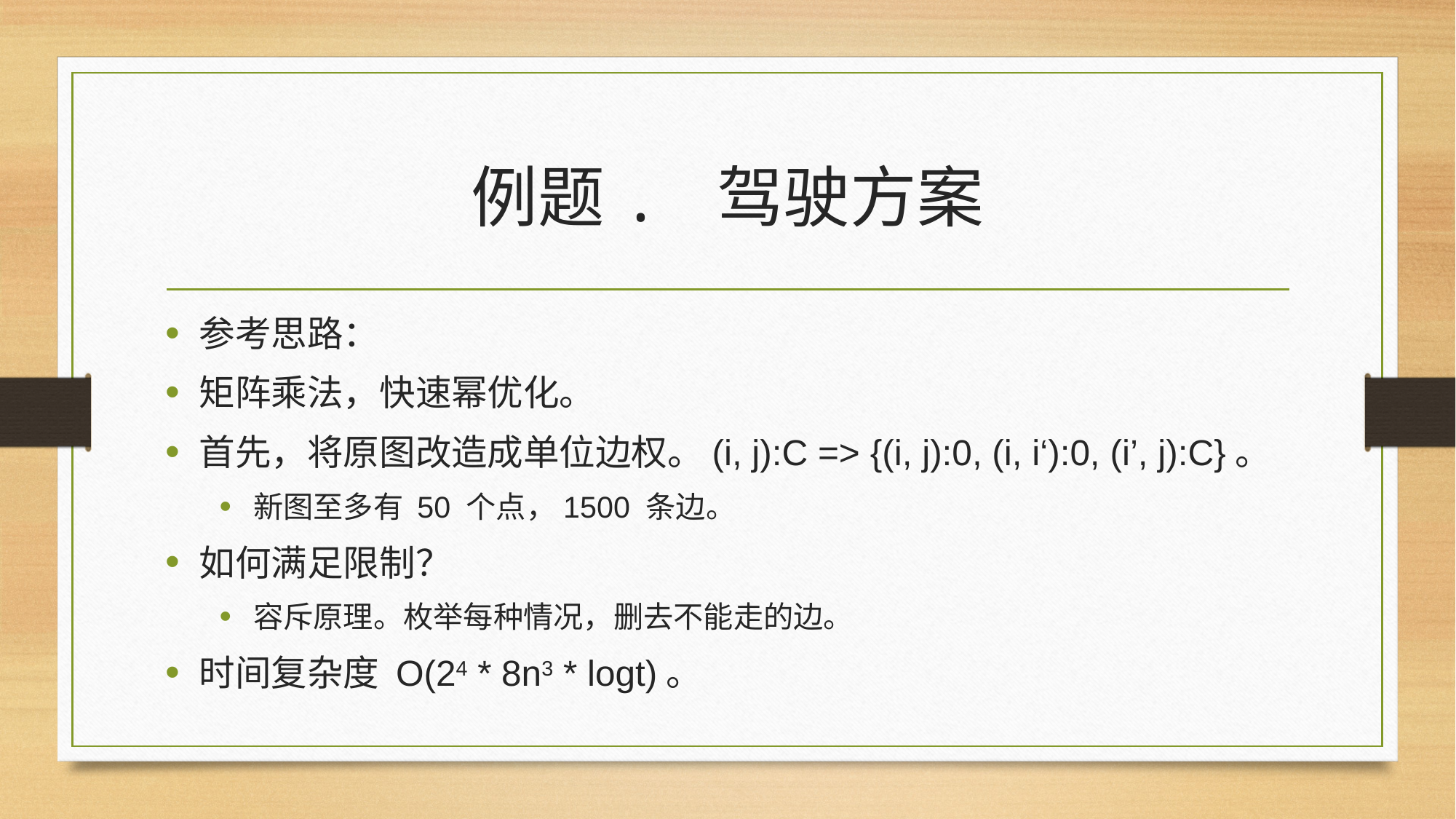

# 例题. 驾驶方案
参考思路：
矩阵乘法，快速幂优化。
首先，将原图改造成单位边权。(i, j):C => {(i, j):0, (i, i‘):0, (i’, j):C}。
新图至多有 50 个点，1500 条边。
如何满足限制？
容斥原理。枚举每种情况，删去不能走的边。
时间复杂度 O(24 * 8n3 * logt)。